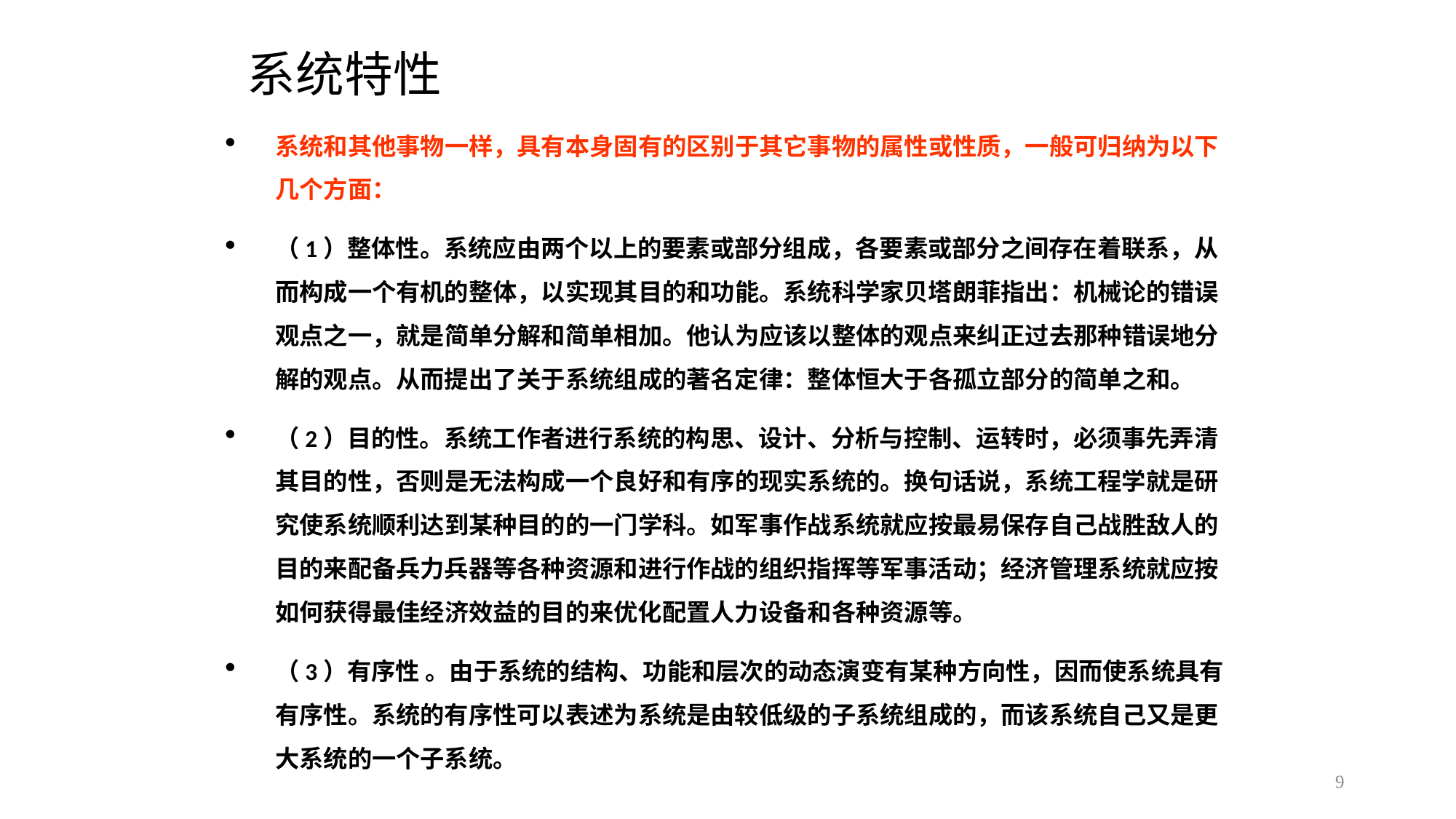

# 系统特性
系统和其他事物一样，具有本身固有的区别于其它事物的属性或性质，一般可归纳为以下几个方面：
（1）整体性。系统应由两个以上的要素或部分组成，各要素或部分之间存在着联系，从而构成一个有机的整体，以实现其目的和功能。系统科学家贝塔朗菲指出：机械论的错误观点之一，就是简单分解和简单相加。他认为应该以整体的观点来纠正过去那种错误地分解的观点。从而提出了关于系统组成的著名定律：整体恒大于各孤立部分的简单之和。
（2）目的性。系统工作者进行系统的构思、设计、分析与控制、运转时，必须事先弄清其目的性，否则是无法构成一个良好和有序的现实系统的。换句话说，系统工程学就是研究使系统顺利达到某种目的的一门学科。如军事作战系统就应按最易保存自己战胜敌人的目的来配备兵力兵器等各种资源和进行作战的组织指挥等军事活动；经济管理系统就应按如何获得最佳经济效益的目的来优化配置人力设备和各种资源等。
（3）有序性 。由于系统的结构、功能和层次的动态演变有某种方向性，因而使系统具有有序性。系统的有序性可以表述为系统是由较低级的子系统组成的，而该系统自己又是更大系统的一个子系统。
9